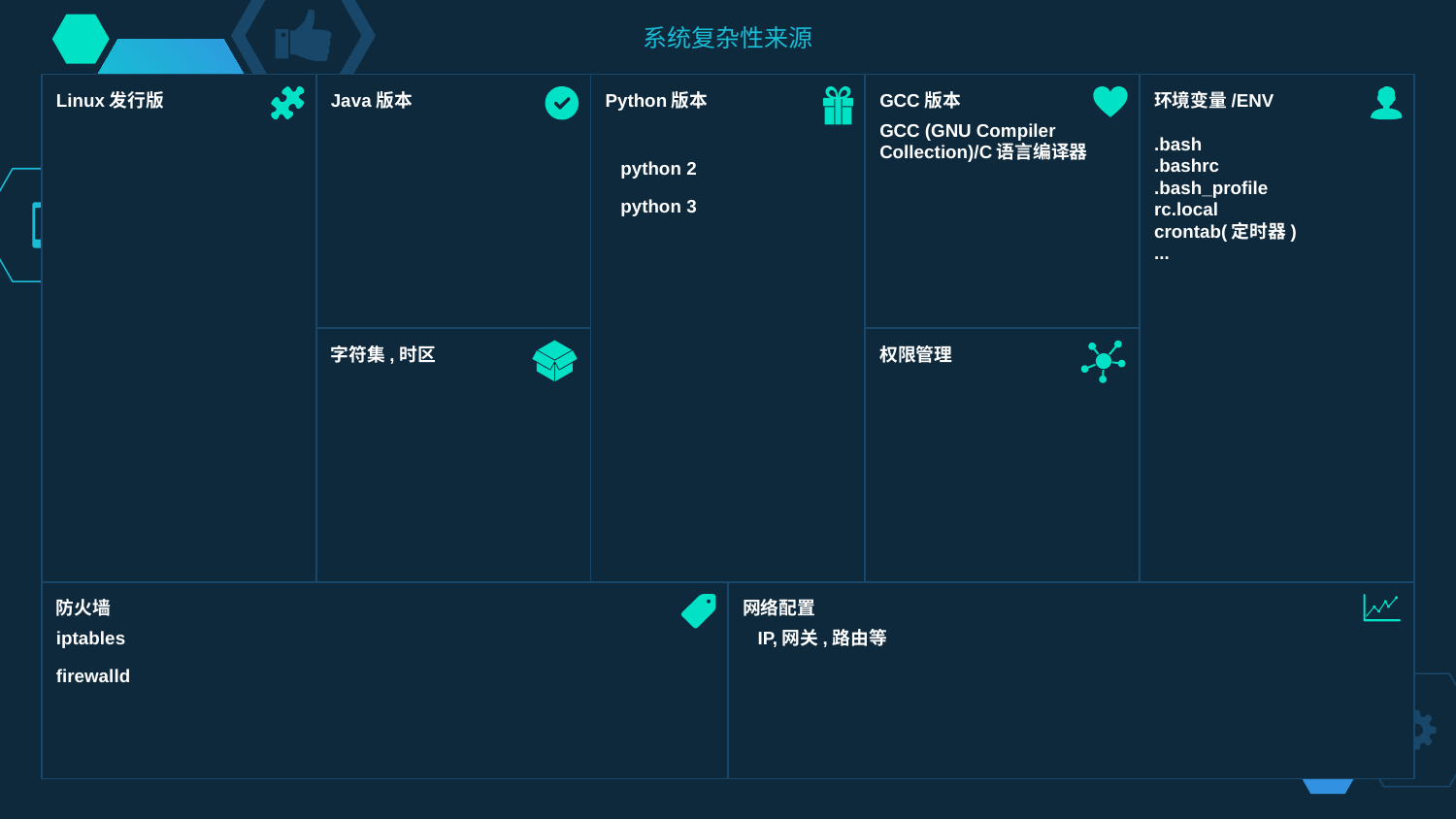

系统复杂性来源
Linux发行版

Java版本

Python版本

   python 2
   python 3
GCC版本
GCC (GNU Compiler Collection)/C语言编译器
环境变量/ENV

.bash
.bashrc
.bash_profile
rc.local
crontab(定时器)
...

字符集,时区

权限管理

防火墙
iptables
firewalld
网络配置
   IP,网关,路由等